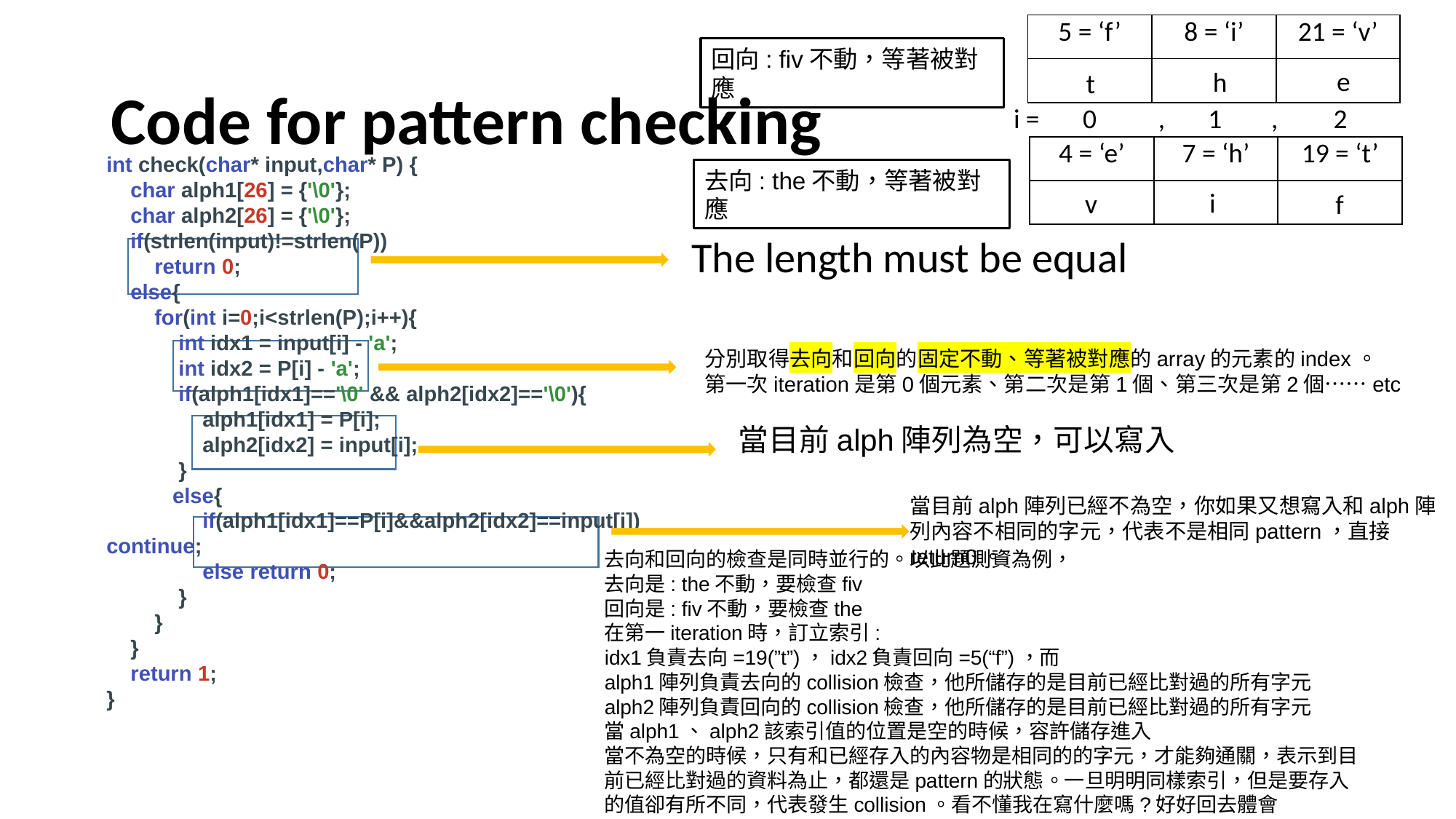

| 5 = ‘f’ | 8 = ‘i’ | 21 = ‘v’ |
| --- | --- | --- |
|  |  |  |
回向: fiv不動，等著被對應
# Code for pattern checking
e
h
t
i
v
f
i =       0          ,       1        ,         2
| 4 = ‘e’ | 7 = ‘h’ | 19 = ‘t’ |
| --- | --- | --- |
|  |  |  |
去向: the不動，等著被對應
int check(char* input,char* P) {
    char alph1[26] = {'\0'};
    char alph2[26] = {'\0'};
    if(strlen(input)!=strlen(P))
        return 0;
    else{
        for(int i=0;i<strlen(P);i++){
            int idx1 = input[i] - 'a';
            int idx2 = P[i] - 'a';
            if(alph1[idx1]=='\0' && alph2[idx2]=='\0'){
                alph1[idx1] = P[i];
                alph2[idx2] = input[i];
            }
           else{
                if(alph1[idx1]==P[i]&&alph2[idx2]==input[i]) continue;
                else return 0;
            }
        }
    }
    return 1;
}
The length must be equal

分別取得去向和回向的固定不動、等著被對應的array的元素的index。
第一次iteration是第0個元素、第二次是第1個、第三次是第2個……etc

當目前alph陣列為空，可以寫入

當目前alph陣列已經不為空，你如果又想寫入和alph陣列內容不相同的字元，代表不是相同pattern，直接return0。

去向和回向的檢查是同時並行的。以此題測資為例，
去向是: the不動，要檢查fiv
回向是: fiv不動，要檢查the
在第一iteration時，訂立索引:
idx1負責去向=19(”t”)，idx2負責回向=5(“f”)，而
alph1陣列負責去向的collision檢查，他所儲存的是目前已經比對過的所有字元
alph2陣列負責回向的collision檢查，他所儲存的是目前已經比對過的所有字元
當alph1、alph2該索引值的位置是空的時候，容許儲存進入
當不為空的時候，只有和已經存入的內容物是相同的的字元，才能夠通關，表示到目前已經比對過的資料為止，都還是pattern的狀態。一旦明明同樣索引，但是要存入的值卻有所不同，代表發生collision。看不懂我在寫什麼嗎?好好回去體會P10~P17!!!